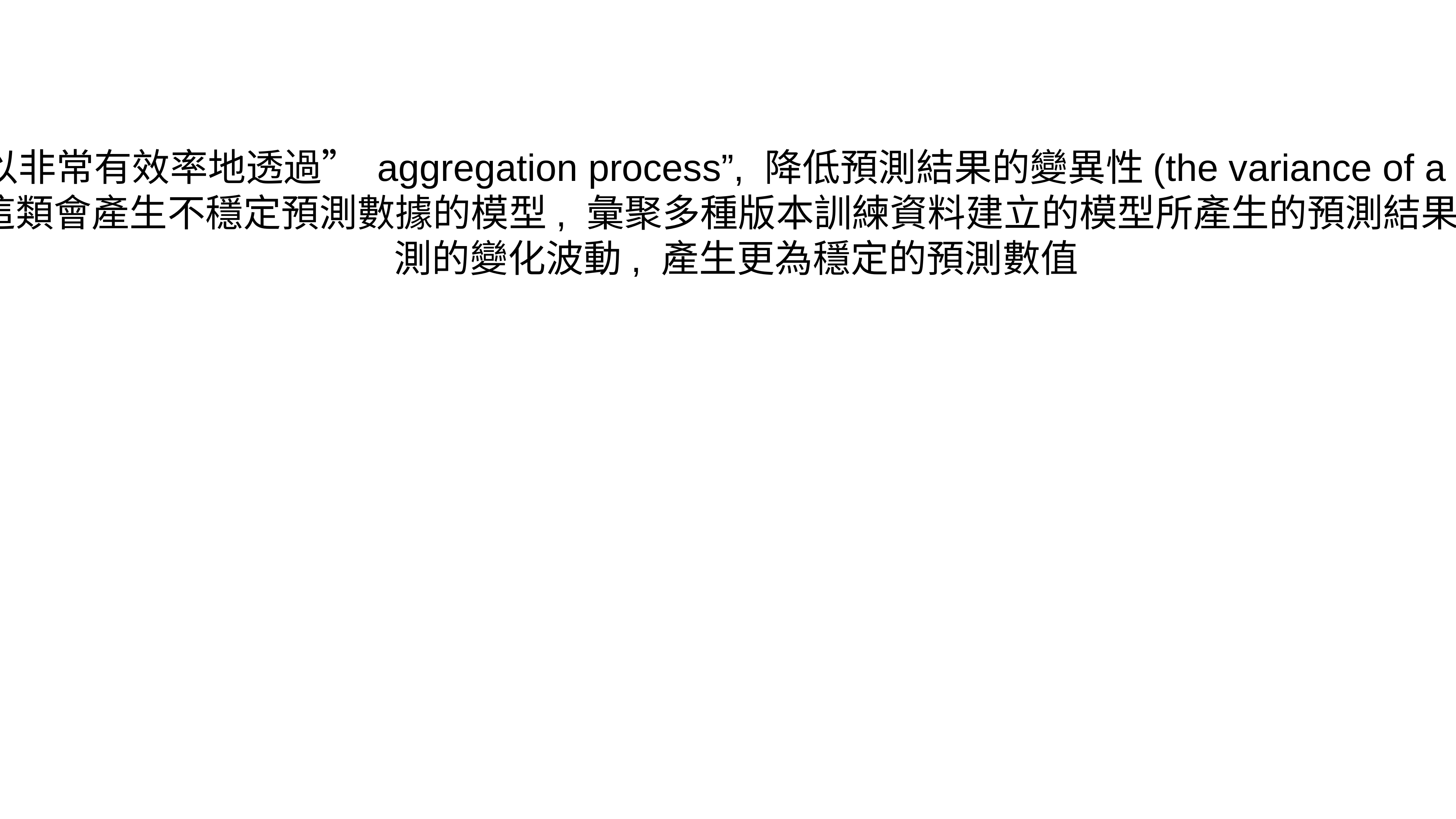

首先, Bagging 可以非常有效率地透過” aggregation process”, 降低預測結果的變異性(the variance of a prediction)。因此對於Decision Trees這類會產生不穩定預測數據的模型, 彙聚多種版本訓練資料建立的模型所產生的預測結果, 能夠確實地降低預測的變化波動, 產生更為穩定的預測數值